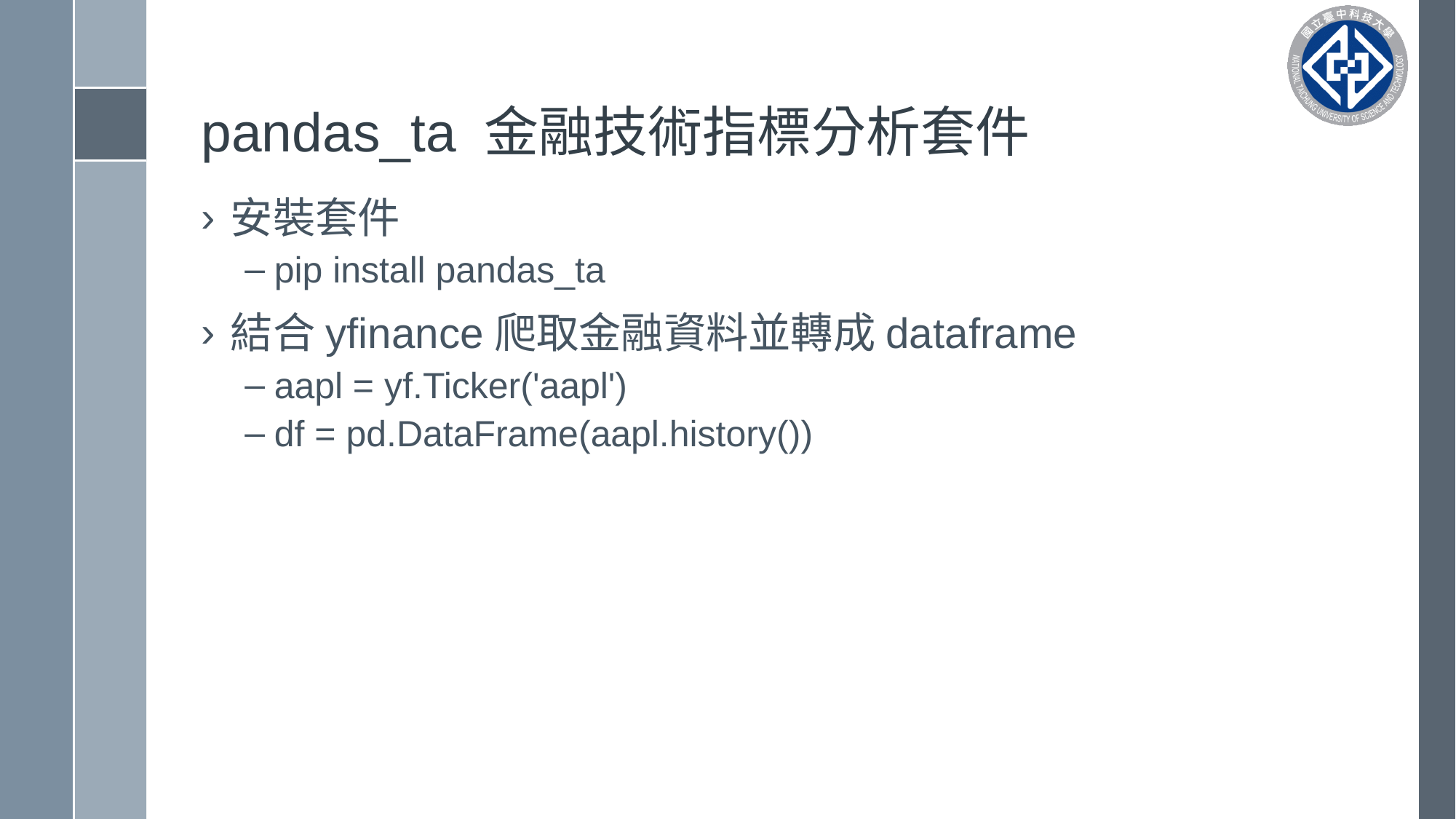

# pandas_ta 金融技術指標分析套件
安裝套件
pip install pandas_ta
結合yfinance爬取金融資料並轉成dataframe
aapl = yf.Ticker('aapl')
df = pd.DataFrame(aapl.history())